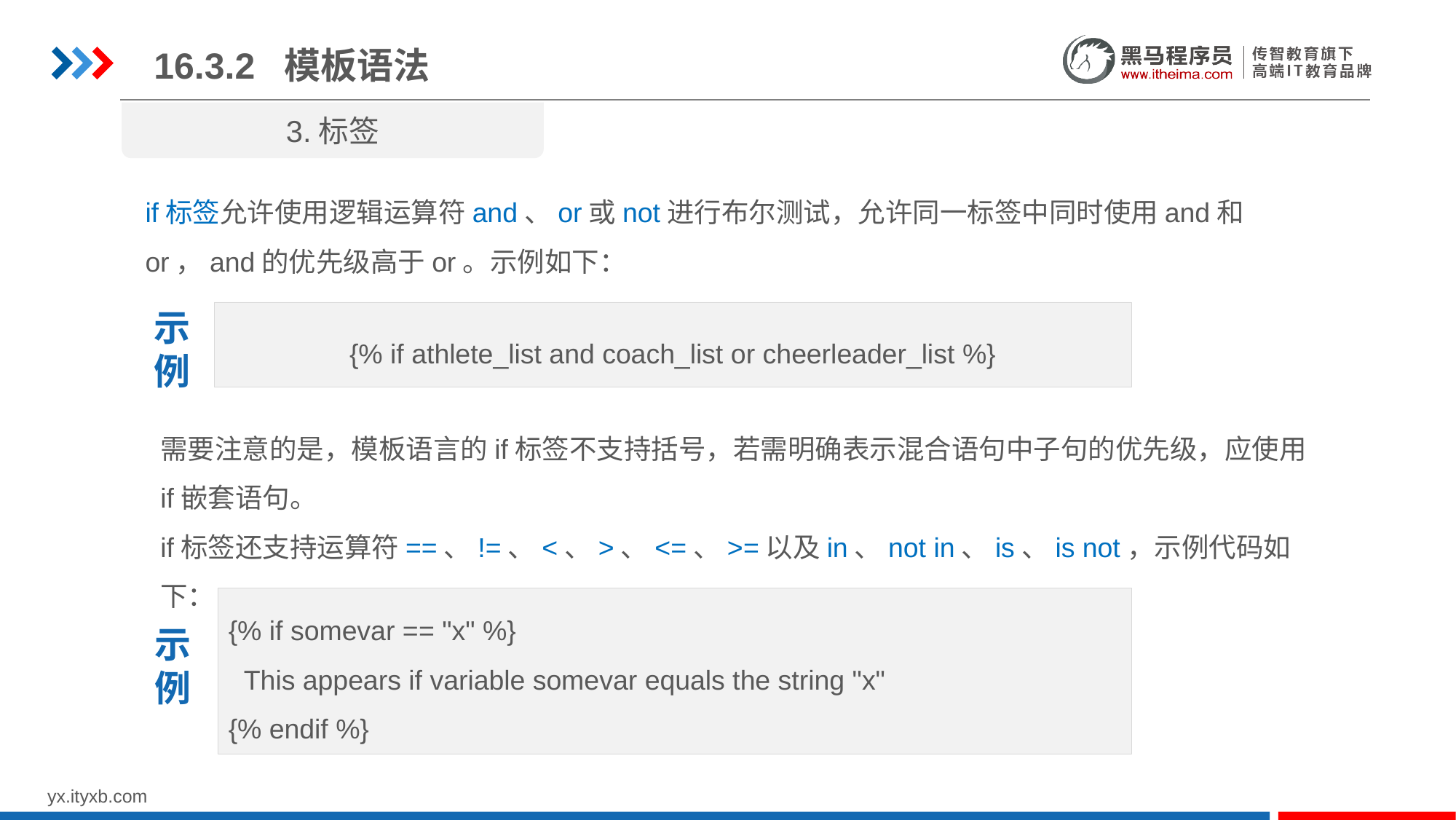

16.3.2  模板语法

3.标签
if标签允许使用逻辑运算符and、or或not进行布尔测试，允许同一标签中同时使用and和or，and的优先级高于or。示例如下：
示
例
{% if athlete_list and coach_list or cheerleader_list %}
需要注意的是，模板语言的if标签不支持括号，若需明确表示混合语句中子句的优先级，应使用if嵌套语句。
if标签还支持运算符==、!=、<、>、<=、>=以及in、not in、is、is not，示例代码如下：
{% if somevar == "x" %}
  This appears if variable somevar equals the string "x"
{% endif %}
示
例